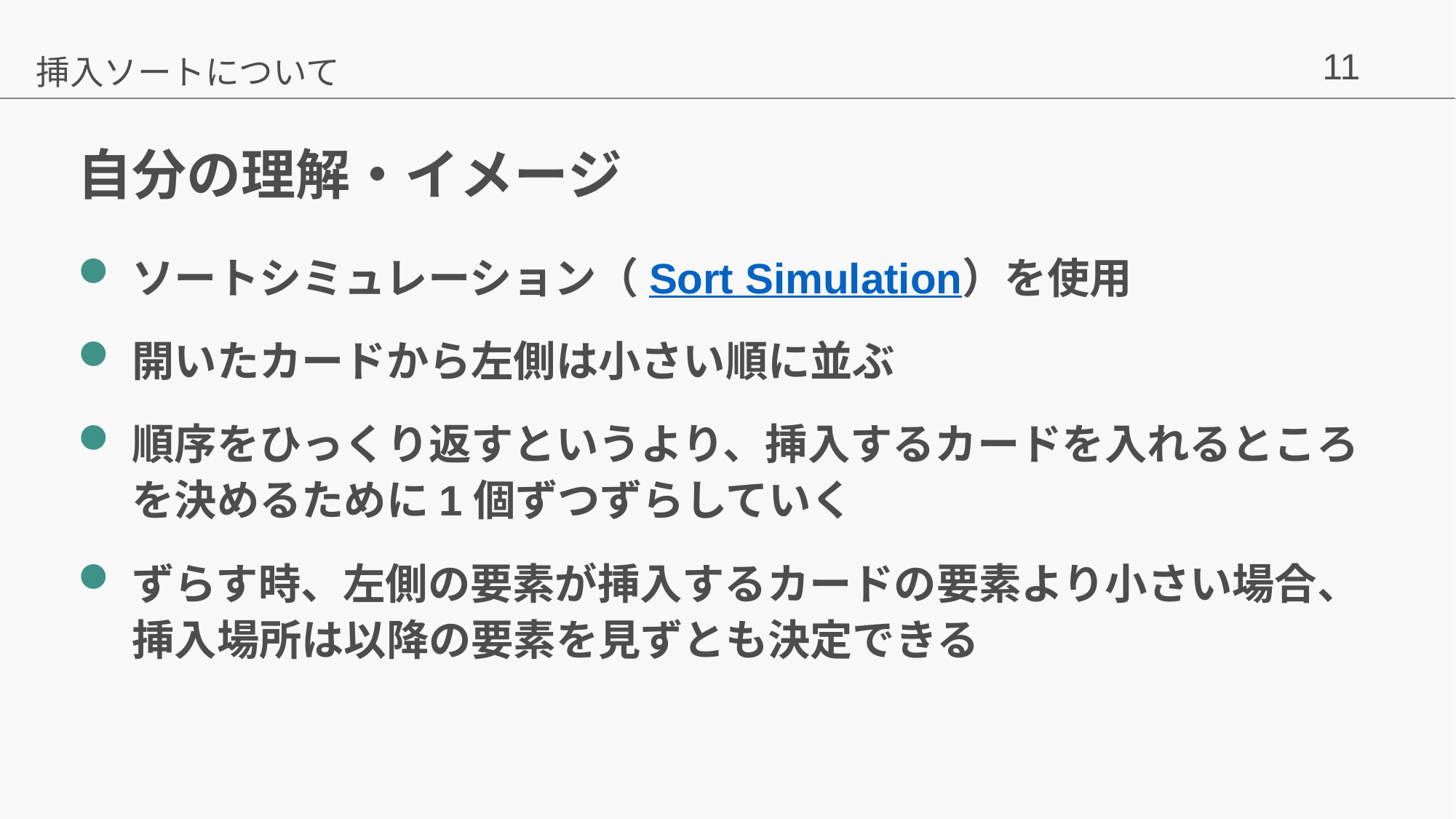

挿入ソートについて

# 自分の理解・イメージ
ソートシミュレーション（Sort Simulation）を使用
開いたカードから左側は小さい順に並ぶ
順序をひっくり返すというより、挿入するカードを入れるところを決めるために1個ずつずらしていく
ずらす時、左側の要素が挿入するカードの要素より小さい場合、挿入場所は以降の要素を見ずとも決定できる